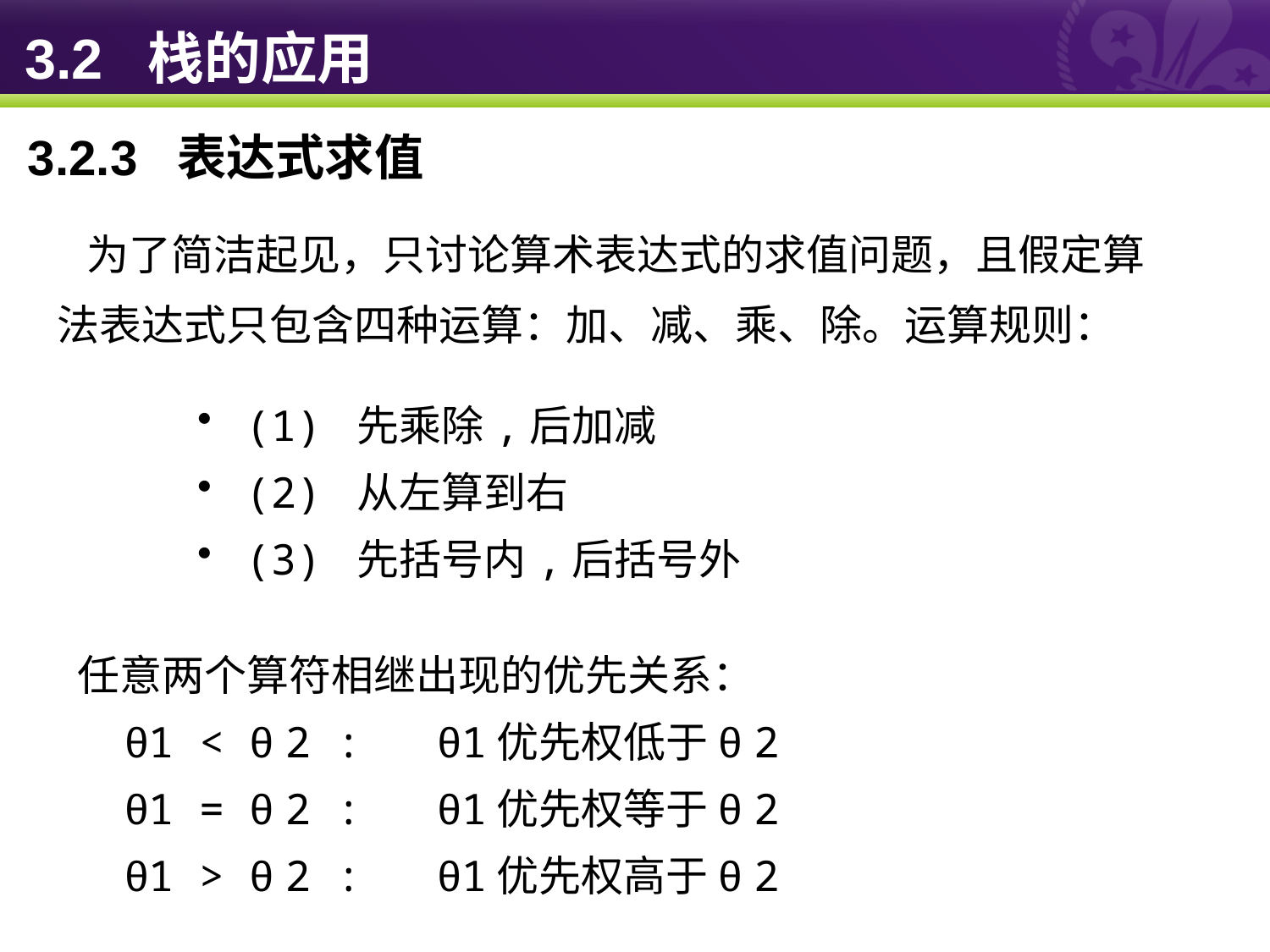

# 3.2  栈的应用
3.2.3  表达式求值
  为了简洁起见，只讨论算术表达式的求值问题，且假定算法表达式只包含四种运算：加、减、乘、除。运算规则：

(1) 先乘除,后加减
(2) 从左算到右
(3) 先括号内,后括号外
任意两个算符相继出现的优先关系：
    θ1 < θ 2 :   θ1优先权低于θ 2
    θ1 = θ 2 :   θ1优先权等于θ 2
    θ1 > θ 2 :   θ1优先权高于θ 2